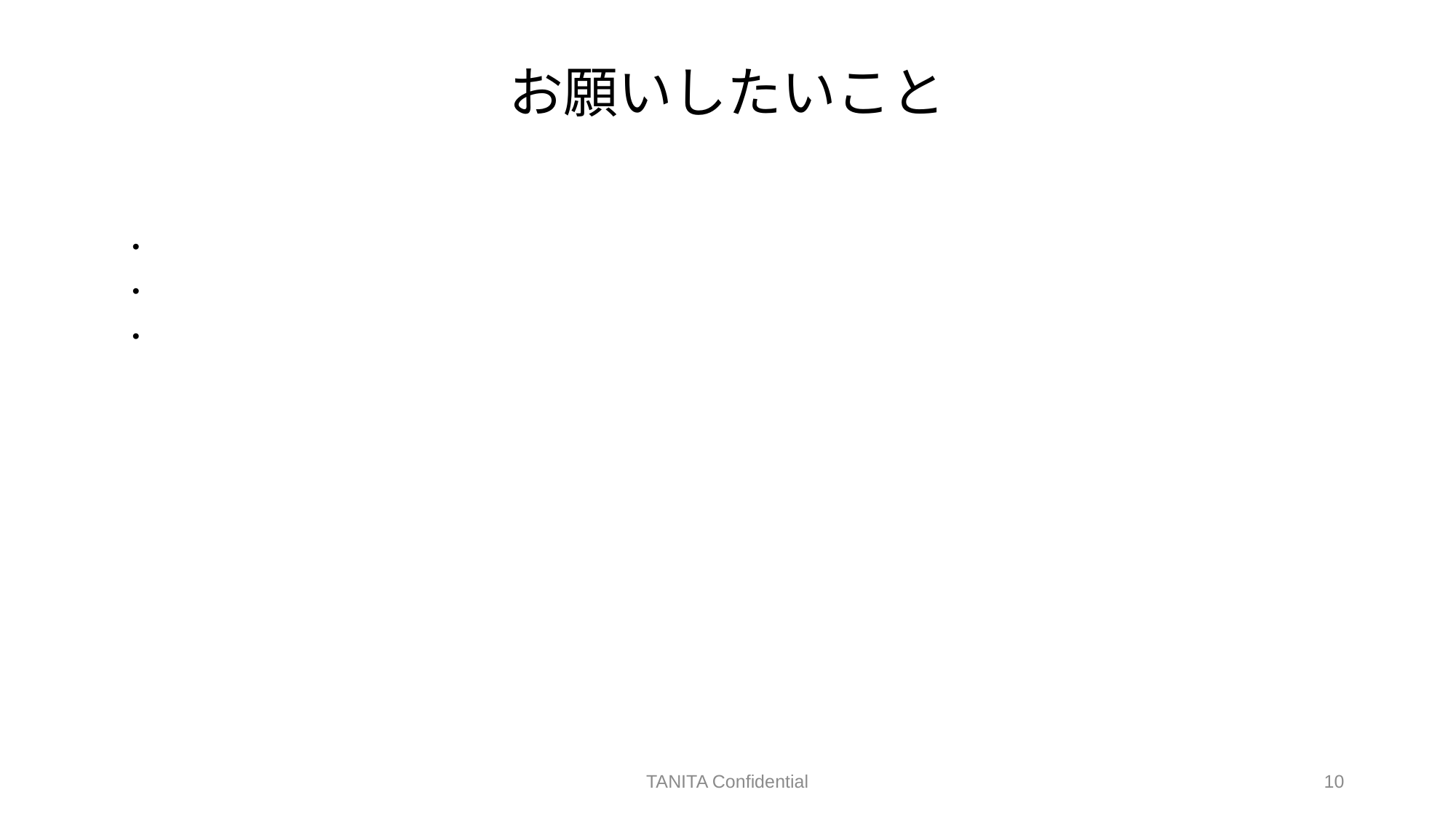

# お願いしたいこと
・
・
・
TANITA Confidential
10